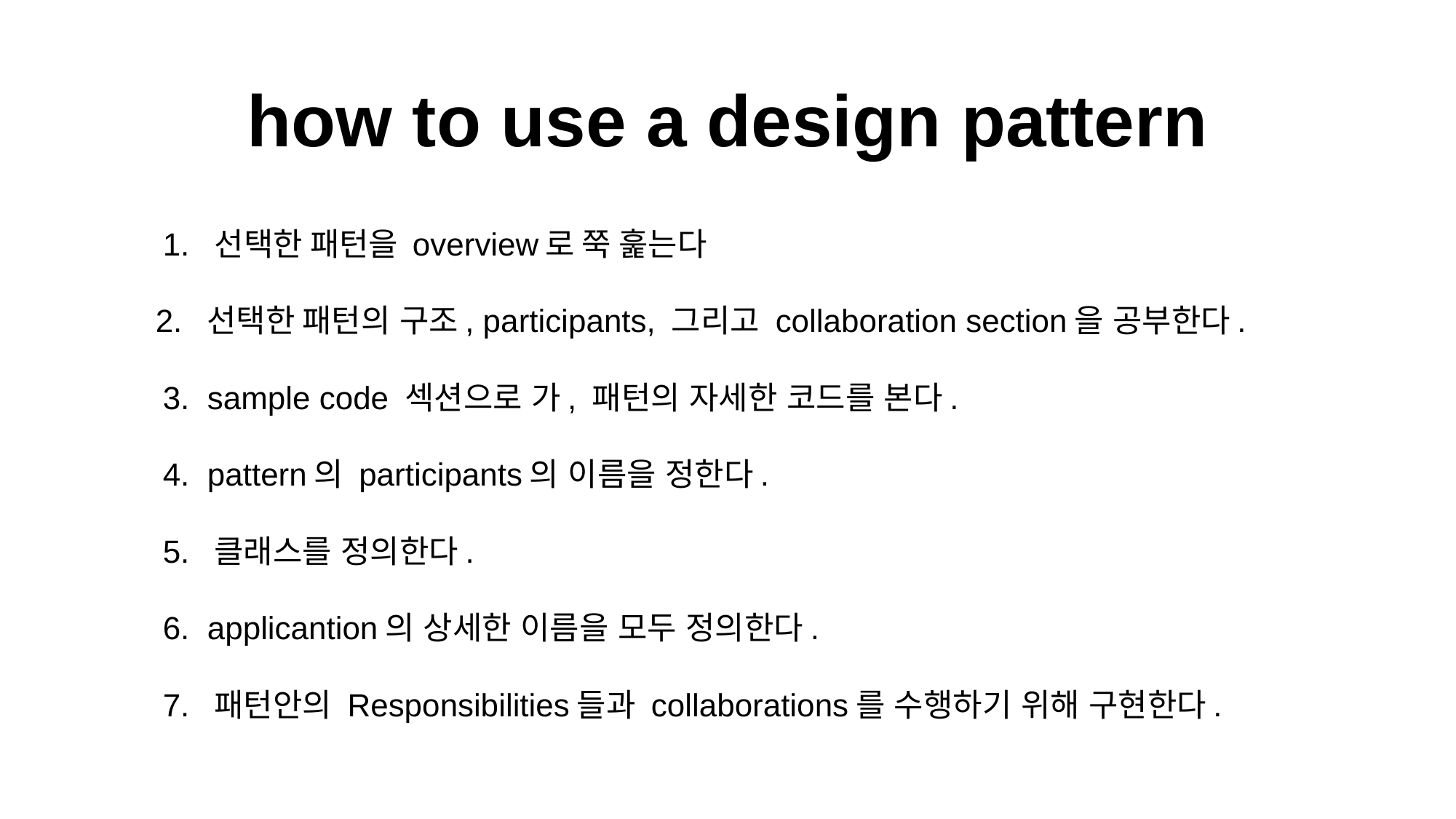

# how to use a design pattern
선택한 패턴을 overview로 쭉 훑는다

     2.  선택한 패턴의 구조, participants, 그리고 collaboration section을 공부한다.

3.  sample code 섹션으로 가, 패턴의 자세한 코드를 본다.

4.  pattern의 participants의 이름을 정한다.

5.  클래스를 정의한다.

6.  applicantion의 상세한 이름을 모두 정의한다.

7.  패턴안의 Responsibilities들과 collaborations를 수행하기 위해 구현한다.